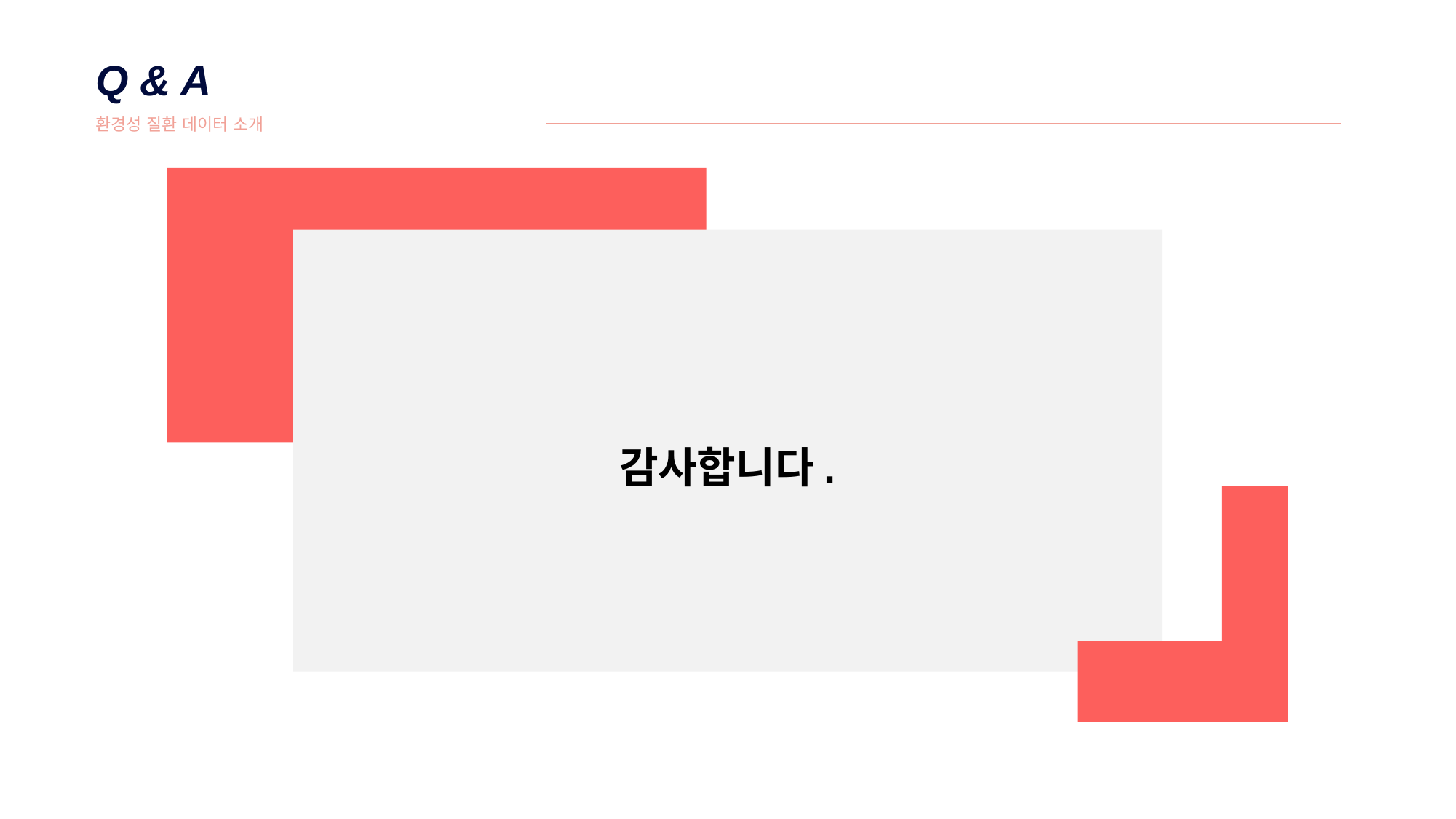

Q & A
환경성 질환 데이터 소개

감사합니다.